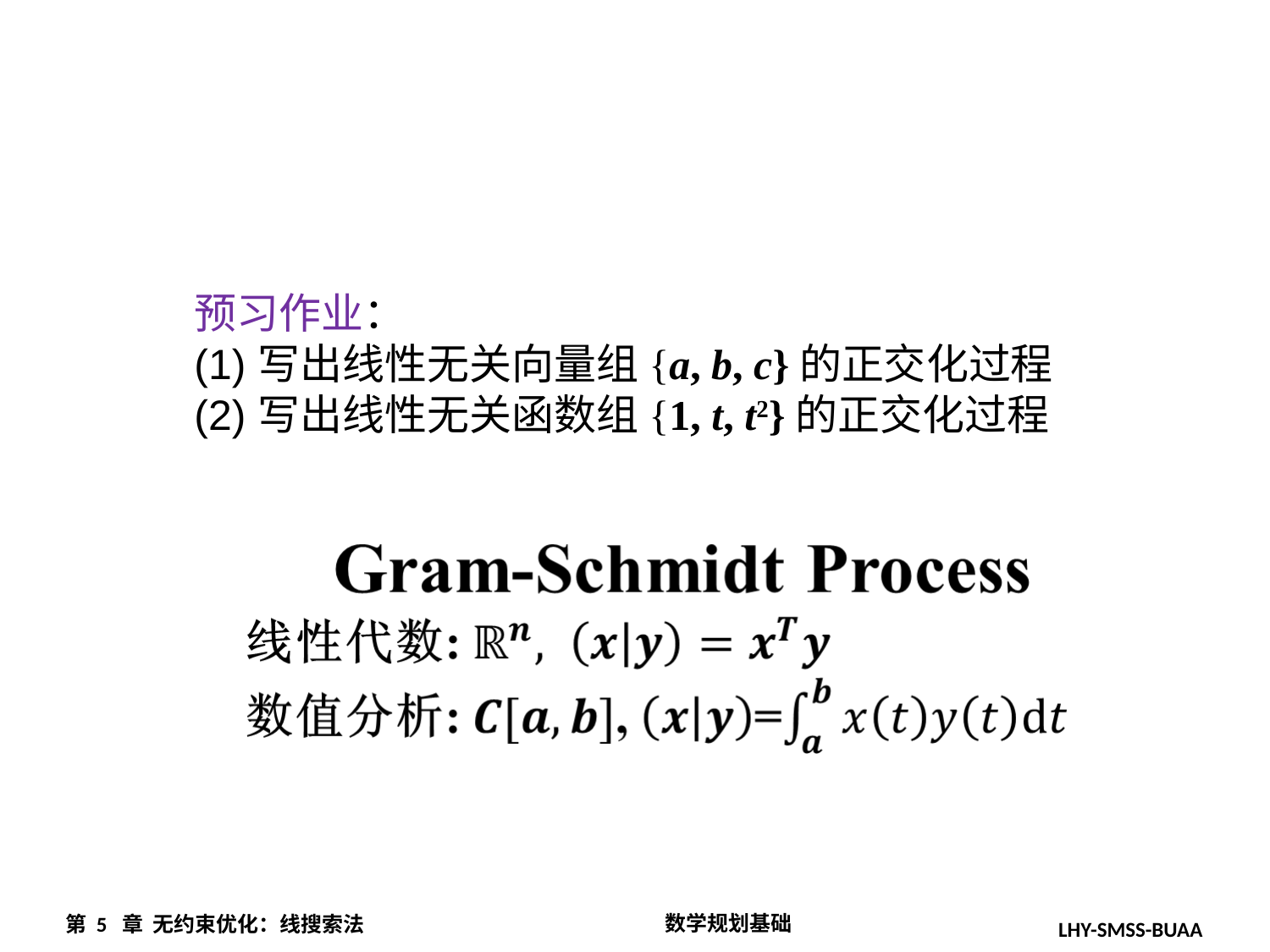

预习作业：
写出线性无关向量组{a, b, c}的正交化过程
写出线性无关函数组{1, t, t2}的正交化过程